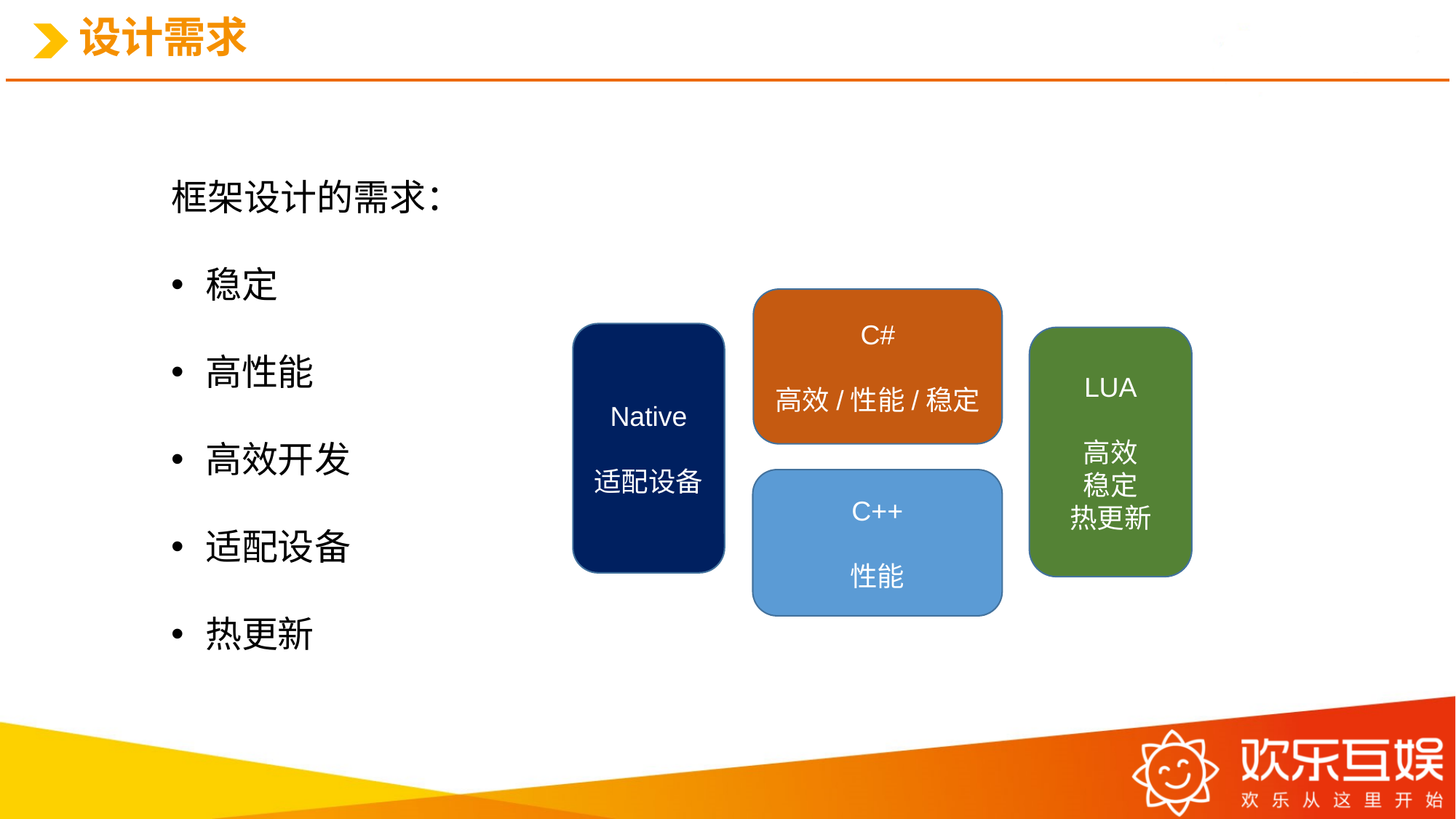

# 设计需求
框架设计的需求：
稳定
高性能
高效开发
适配设备
热更新
C#

高效/性能/稳定
Native

适配设备
LUA

高效
稳定
热更新
C++

性能